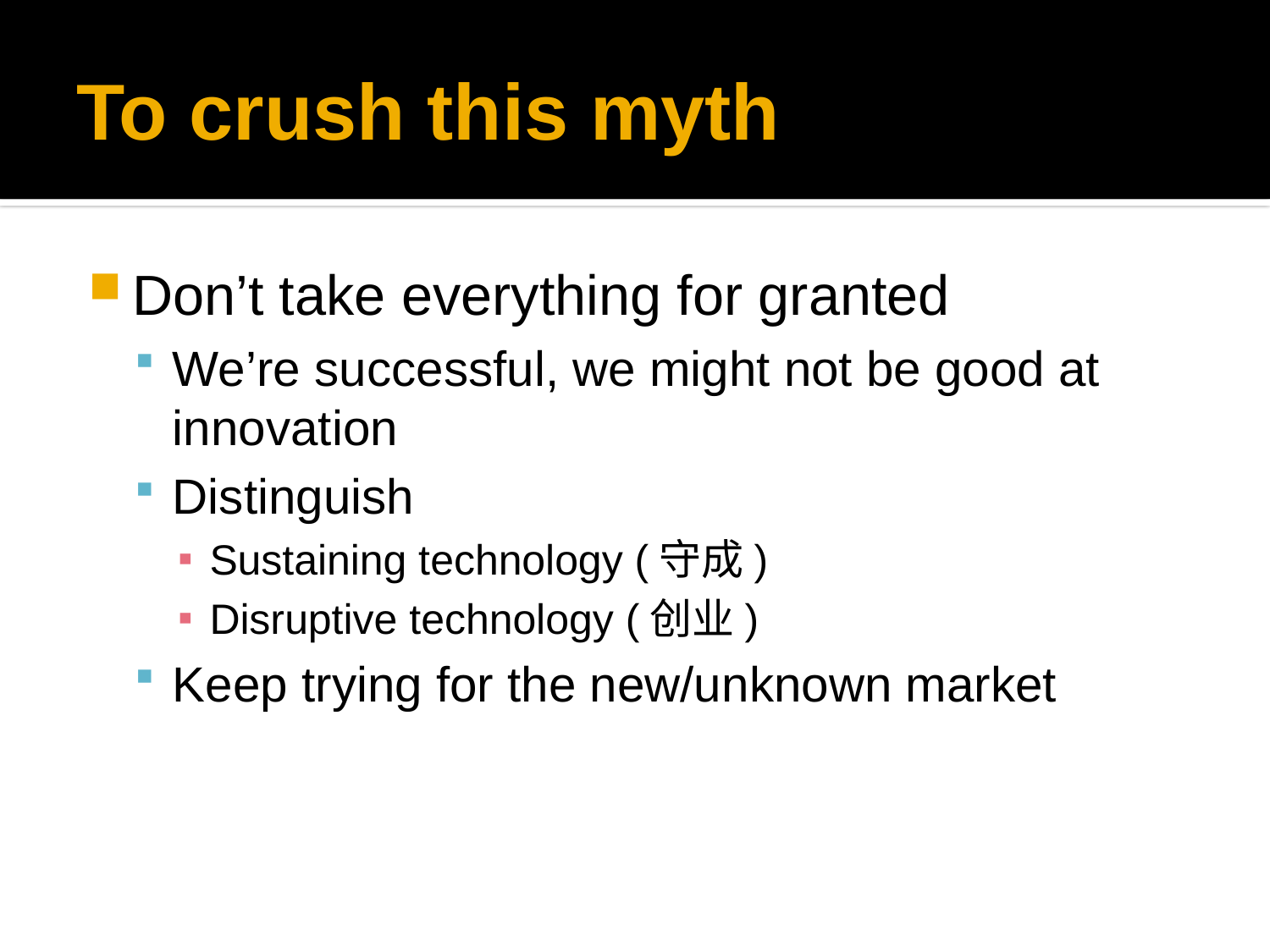

# To crush this myth
Don’t take everything for granted
We’re successful, we might not be good at innovation
Distinguish
Sustaining technology (守成)
Disruptive technology (创业)
Keep trying for the new/unknown market